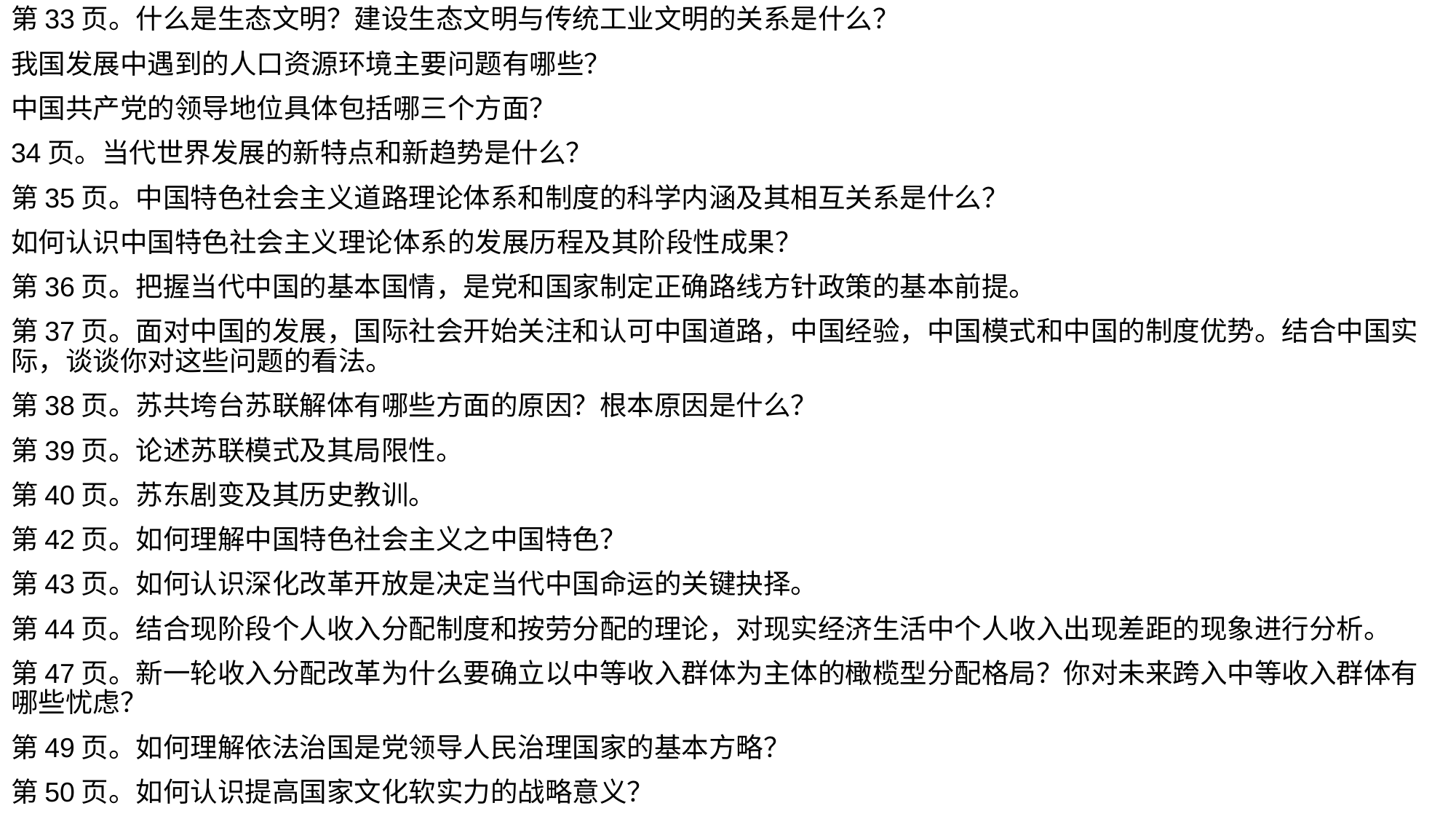

第33页。什么是生态文明？建设生态文明与传统工业文明的关系是什么？
我国发展中遇到的人口资源环境主要问题有哪些？
中国共产党的领导地位具体包括哪三个方面？
34页。当代世界发展的新特点和新趋势是什么？
第35页。中国特色社会主义道路理论体系和制度的科学内涵及其相互关系是什么？
如何认识中国特色社会主义理论体系的发展历程及其阶段性成果？
第36页。把握当代中国的基本国情，是党和国家制定正确路线方针政策的基本前提。
第37页。面对中国的发展，国际社会开始关注和认可中国道路，中国经验，中国模式和中国的制度优势。结合中国实际，谈谈你对这些问题的看法。
第38页。苏共垮台苏联解体有哪些方面的原因？根本原因是什么？
第39页。论述苏联模式及其局限性。
第40页。苏东剧变及其历史教训。
第42页。如何理解中国特色社会主义之中国特色？
第43页。如何认识深化改革开放是决定当代中国命运的关键抉择。
第44页。结合现阶段个人收入分配制度和按劳分配的理论，对现实经济生活中个人收入出现差距的现象进行分析。
第47页。新一轮收入分配改革为什么要确立以中等收入群体为主体的橄榄型分配格局？你对未来跨入中等收入群体有哪些忧虑？
第49页。如何理解依法治国是党领导人民治理国家的基本方略？
第50页。如何认识提高国家文化软实力的战略意义？